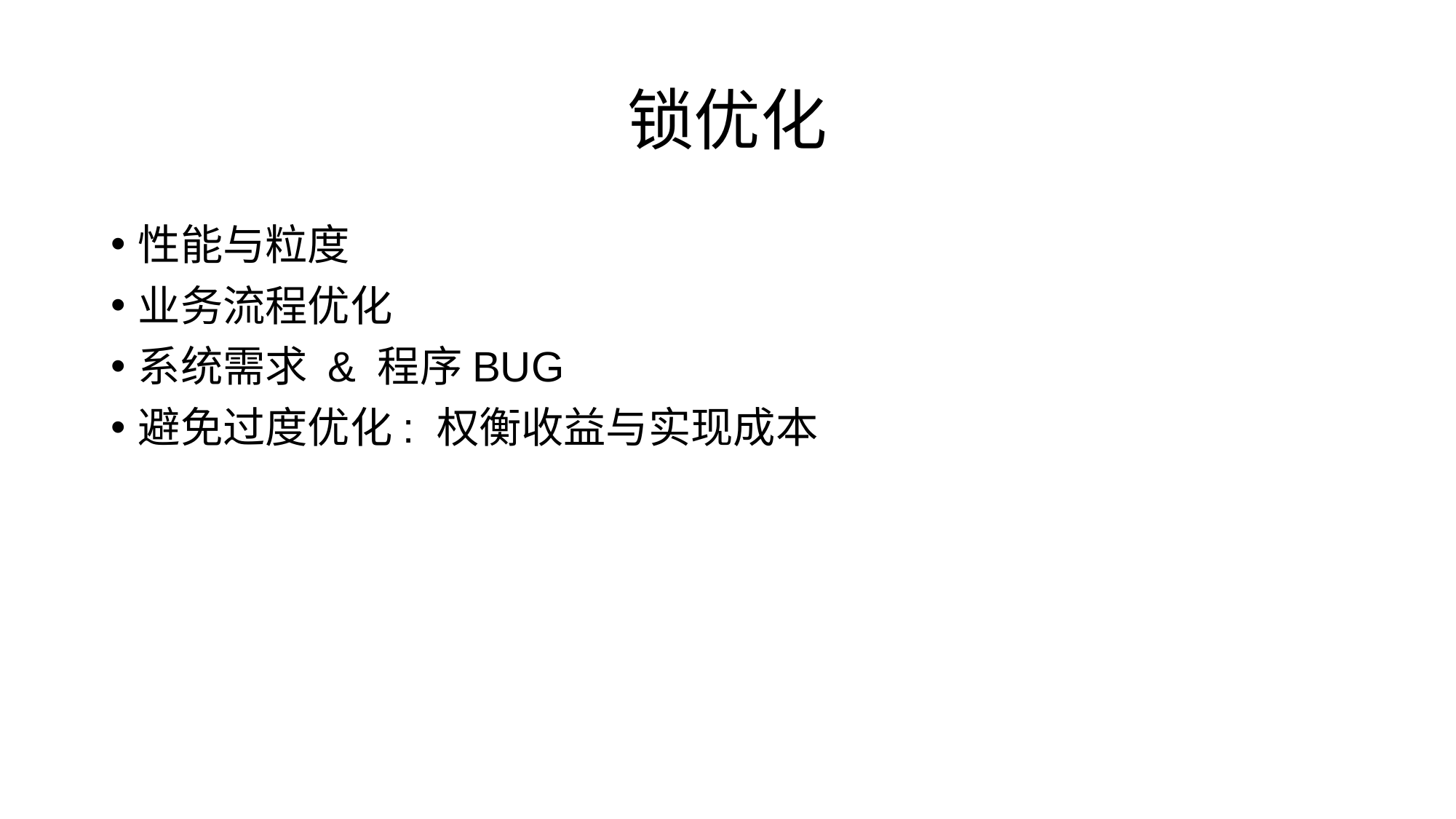

# 锁优化
性能与粒度
业务流程优化
系统需求 & 程序BUG
避免过度优化: 权衡收益与实现成本